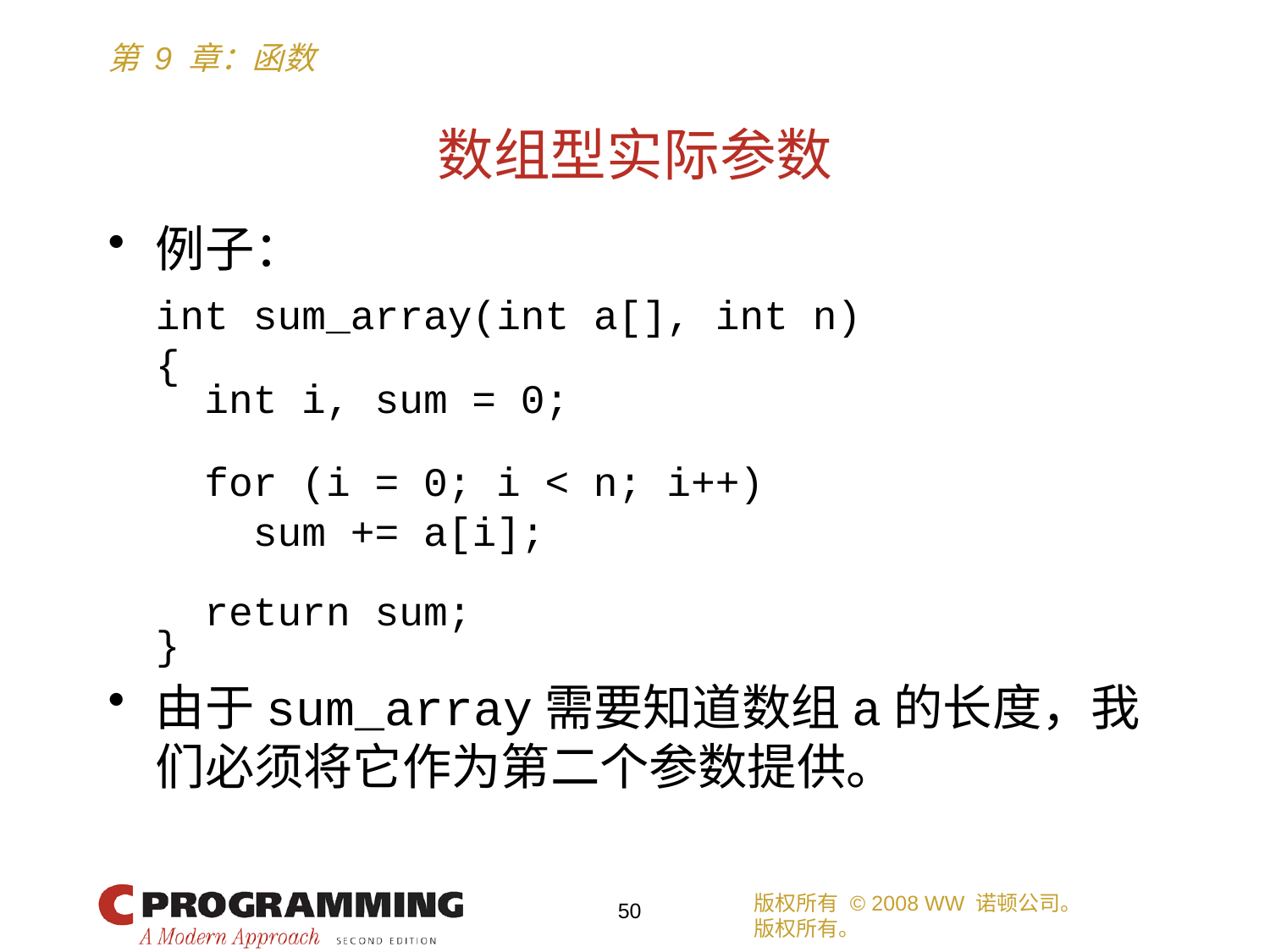

# 数组型实际参数
例子：
	int sum_array(int a[], int n)
	{
	  int i, sum = 0;

	  for (i = 0; i < n; i++)
	    sum += a[i];

	  return sum;
	}
由于sum_array需要知道数组a的长度，我们必须将它作为第二个参数提供。

版权所有 © 2008 WW 诺顿公司。
版权所有。
50